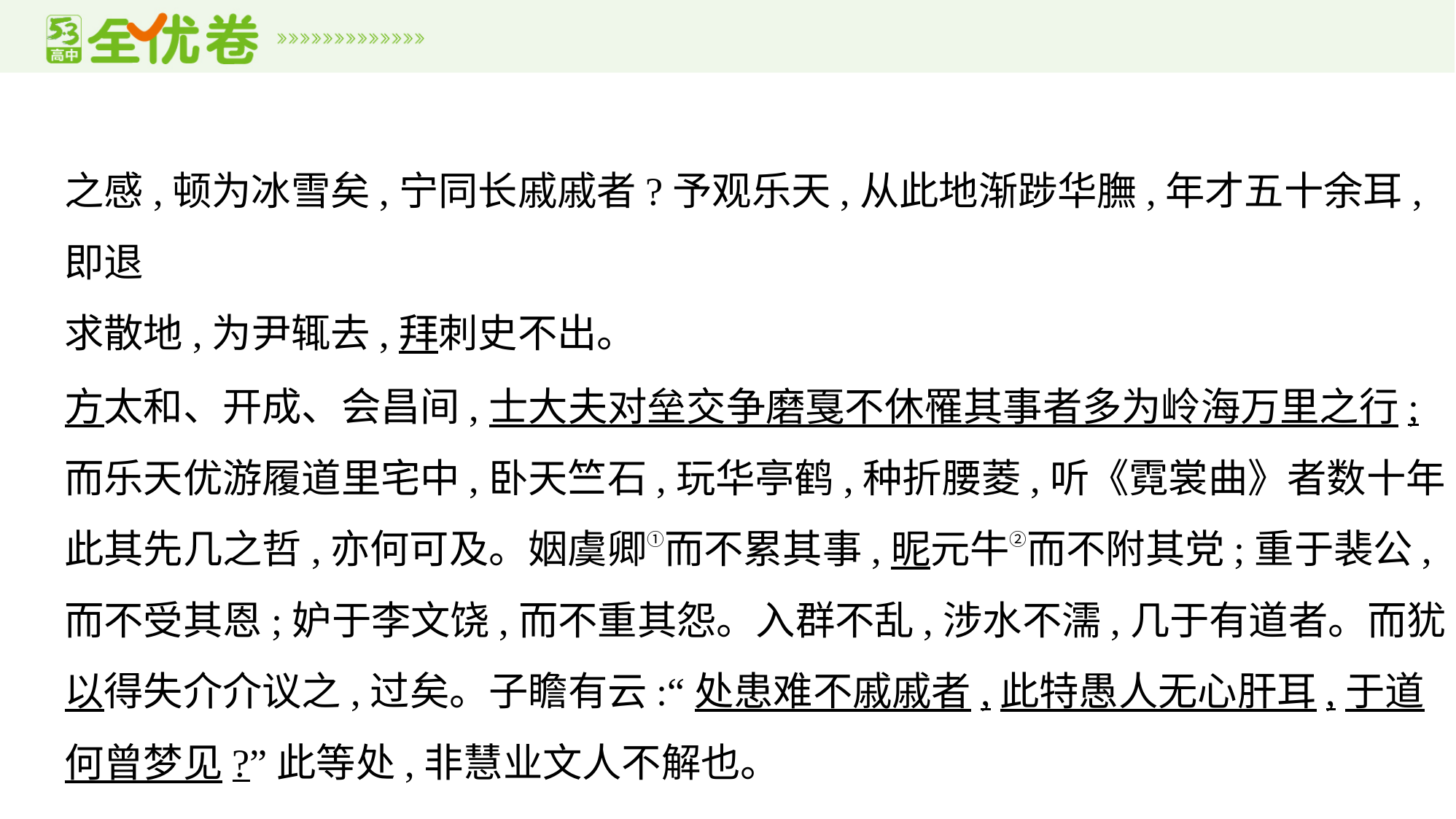

之感,顿为冰雪矣,宁同长戚戚者?予观乐天,从此地渐踄华膴,年才五十余耳,即退
求散地,为尹辄去,拜刺史不出。
方太和、开成、会昌间,士大夫对垒交争磨戛不休罹其事者多为岭海万里之行;
而乐天优游履道里宅中,卧天竺石,玩华亭鹤,种折腰菱,听《霓裳曲》者数十年,
此其先几之哲,亦何可及。姻虞卿①而不累其事,昵元牛②而不附其党;重于裴公,
而不受其恩;妒于李文饶,而不重其怨。入群不乱,涉水不濡,几于有道者。而犹
以得失介介议之,过矣。子瞻有云:“处患难不戚戚者,此特愚人无心肝耳,于道
何曾梦见?”此等处,非慧业文人不解也。